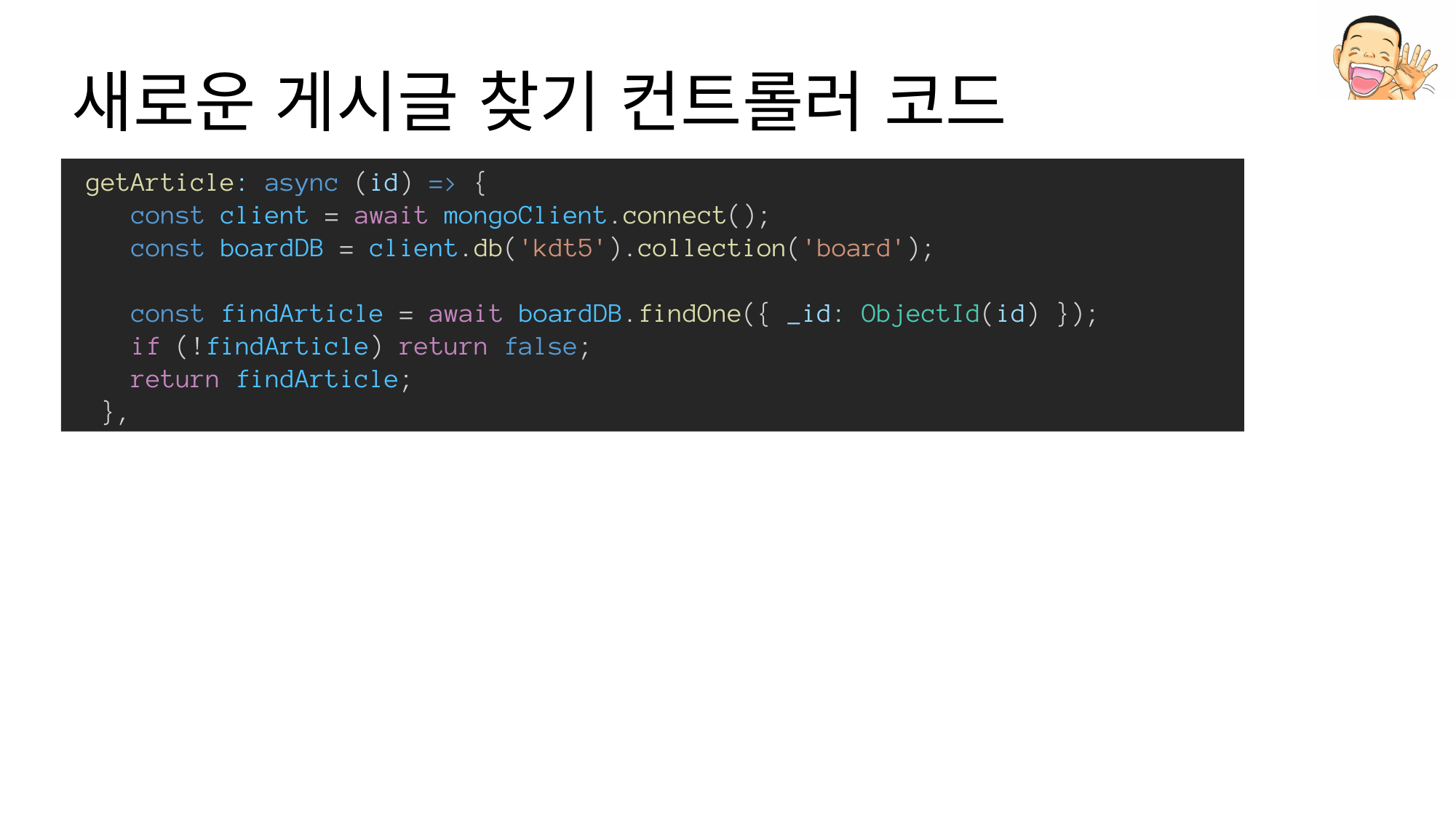

# 새로운 게시글 찾기 컨트롤러 코드
 getArticle: async (id) => {
    const client = await mongoClient.connect();
    const boardDB = client.db('kdt5').collection('board');
    const findArticle = await boardDB.findOne({ _id: ObjectId(id) });
    if (!findArticle) return false;
    return findArticle;
  },